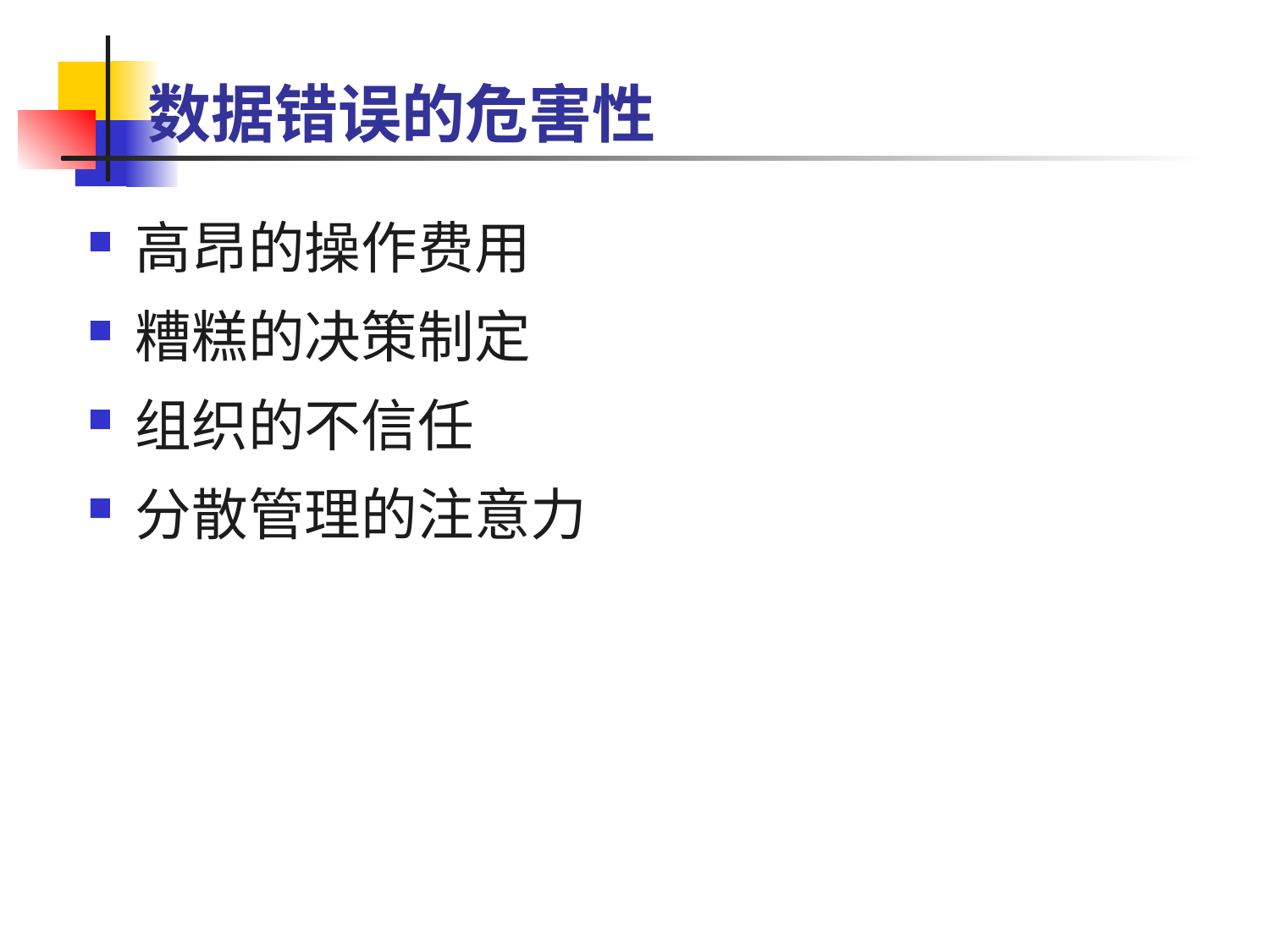

# 数据错误的危害性
高昂的操作费用
糟糕的决策制定
组织的不信任
分散管理的注意力